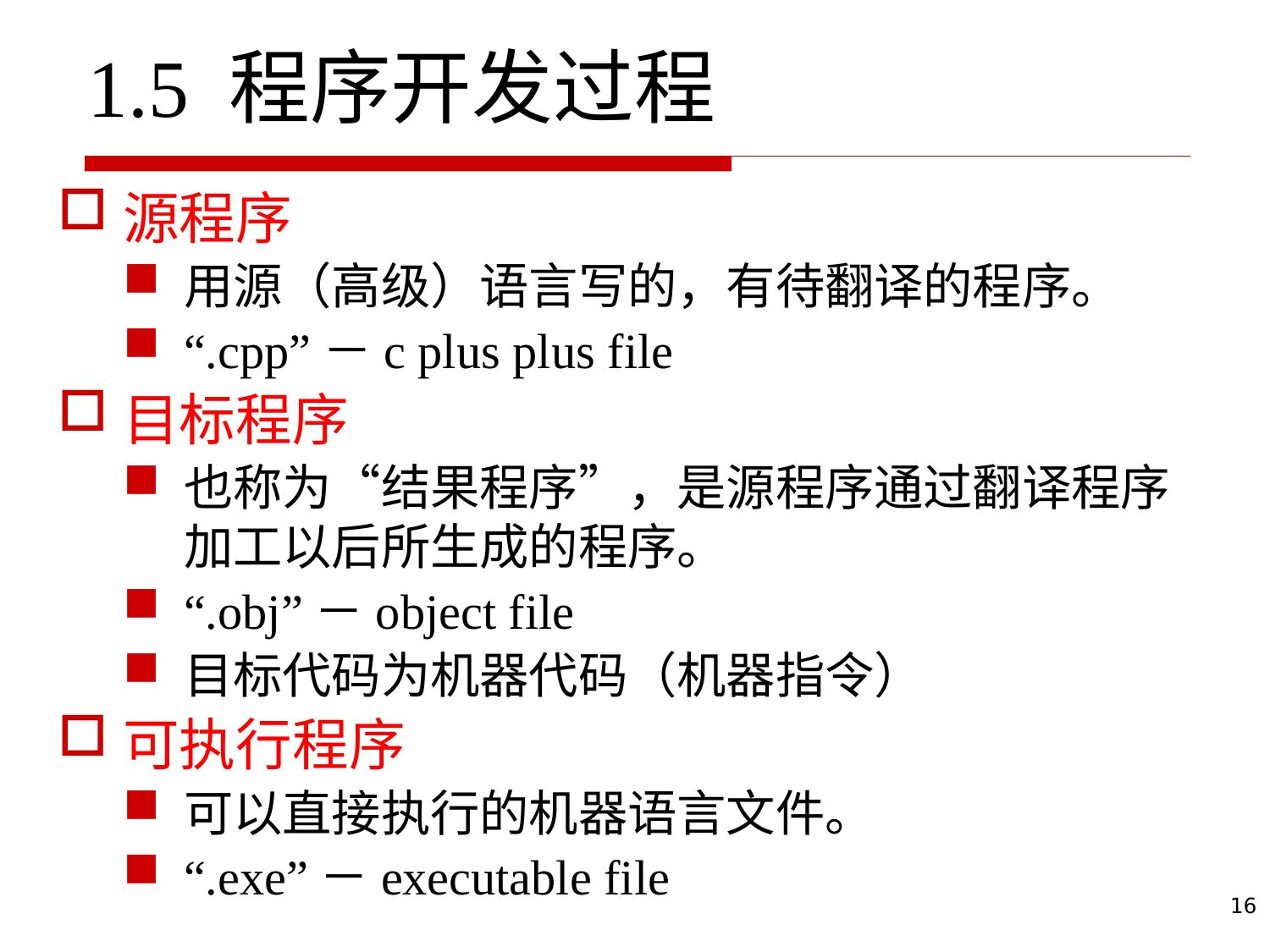

# 1.5 程序开发过程
源程序
用源（高级）语言写的，有待翻译的程序。
“.cpp”－c plus plus file
目标程序
也称为“结果程序”，是源程序通过翻译程序加工以后所生成的程序。
“.obj”－object file
目标代码为机器代码（机器指令）
可执行程序
可以直接执行的机器语言文件。
“.exe”－executable file
16